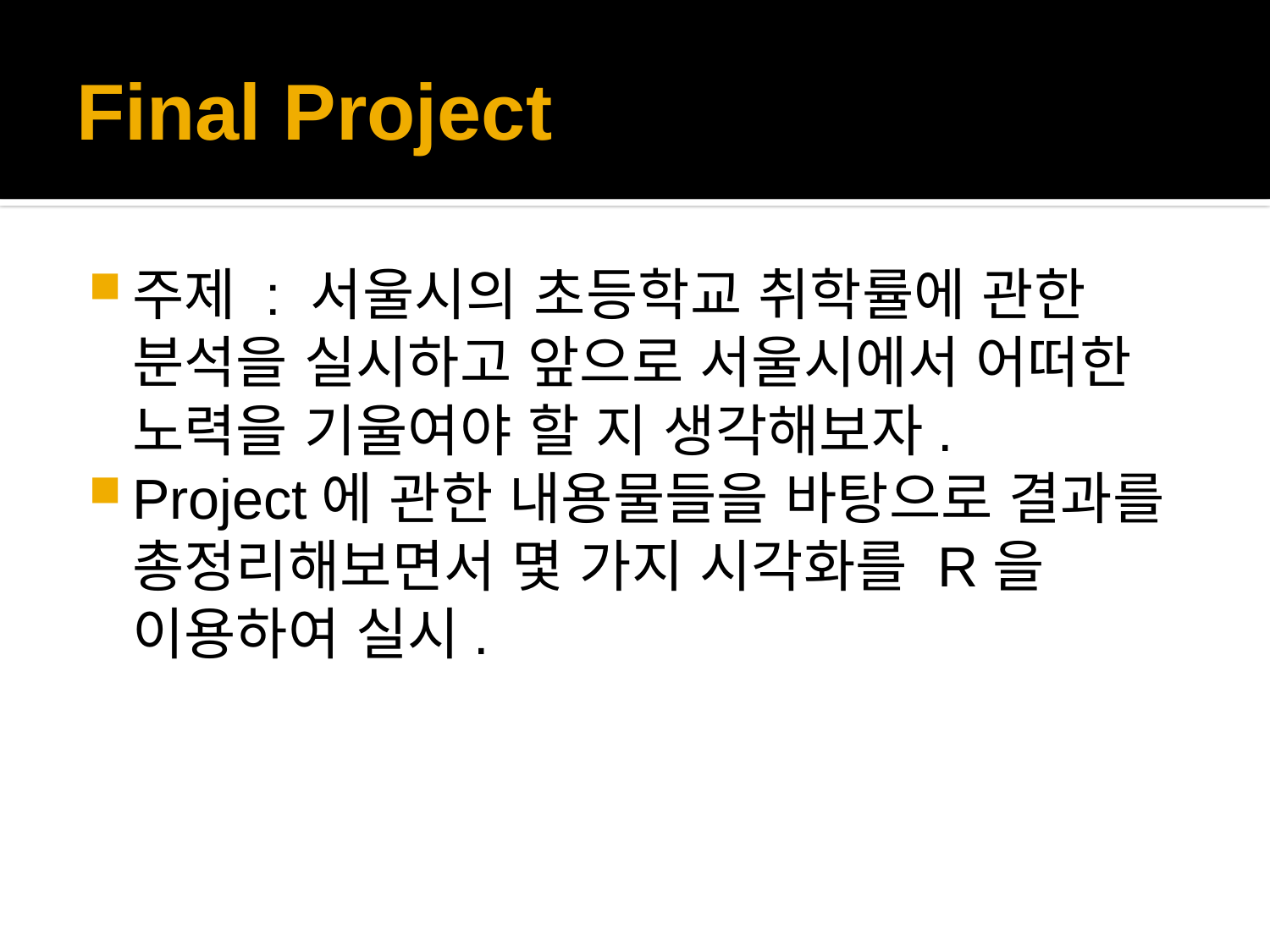

# Final Project
주제 : 서울시의 초등학교 취학률에 관한 분석을 실시하고 앞으로 서울시에서 어떠한 노력을 기울여야 할 지 생각해보자.
Project에 관한 내용물들을 바탕으로 결과를 총정리해보면서 몇 가지 시각화를 R을 이용하여 실시.